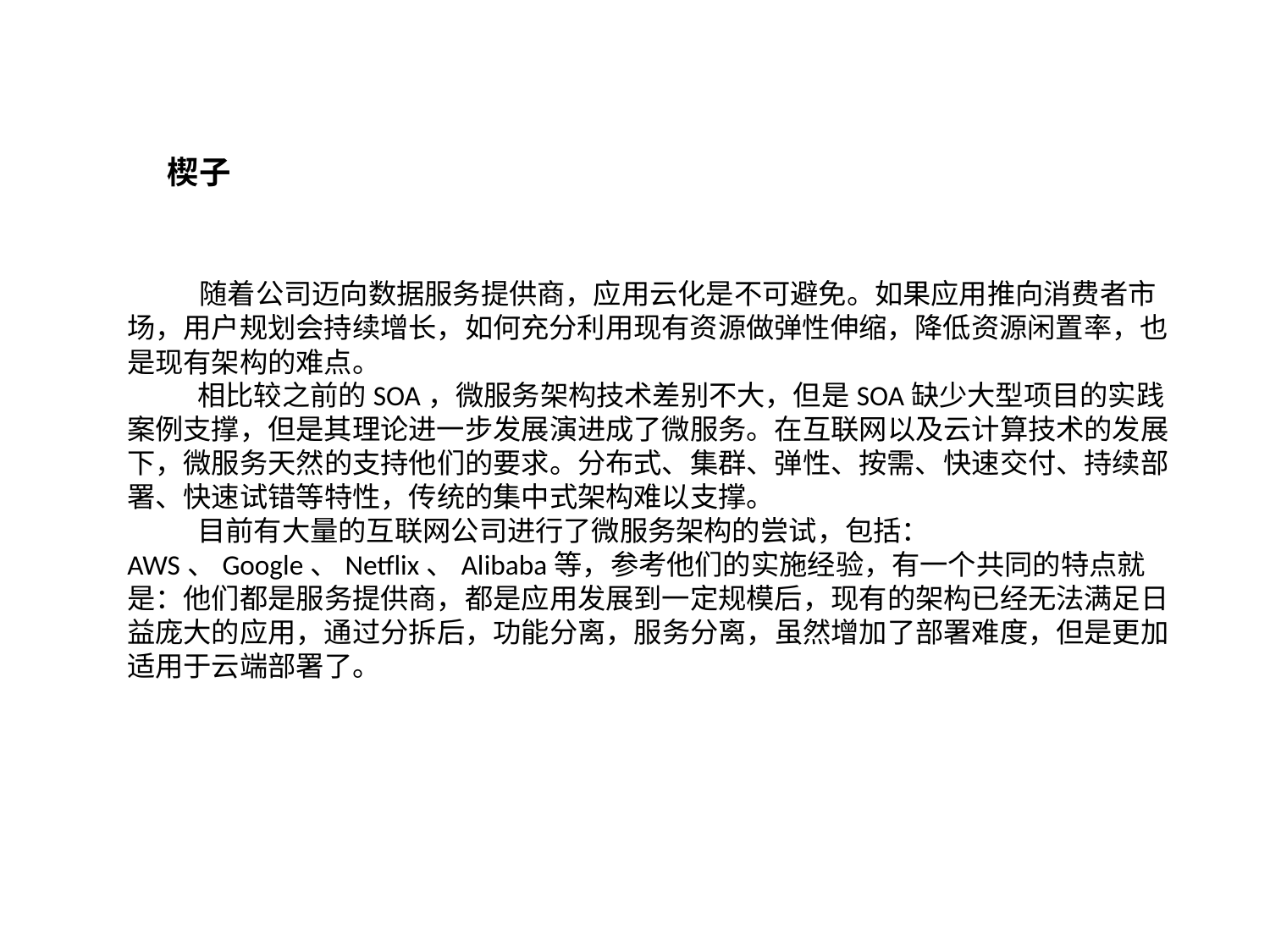

楔子
         随着公司迈向数据服务提供商，应用云化是不可避免。如果应用推向消费者市场，用户规划会持续增长，如何充分利用现有资源做弹性伸缩，降低资源闲置率，也是现有架构的难点。
          相比较之前的SOA，微服务架构技术差别不大，但是SOA缺少大型项目的实践案例支撑，但是其理论进一步发展演进成了微服务。在互联网以及云计算技术的发展下，微服务天然的支持他们的要求。分布式、集群、弹性、按需、快速交付、持续部署、快速试错等特性，传统的集中式架构难以支撑。
          目前有大量的互联网公司进行了微服务架构的尝试，包括：AWS、Google、Netflix、Alibaba等，参考他们的实施经验，有一个共同的特点就是：他们都是服务提供商，都是应用发展到一定规模后，现有的架构已经无法满足日益庞大的应用，通过分拆后，功能分离，服务分离，虽然增加了部署难度，但是更加适用于云端部署了。